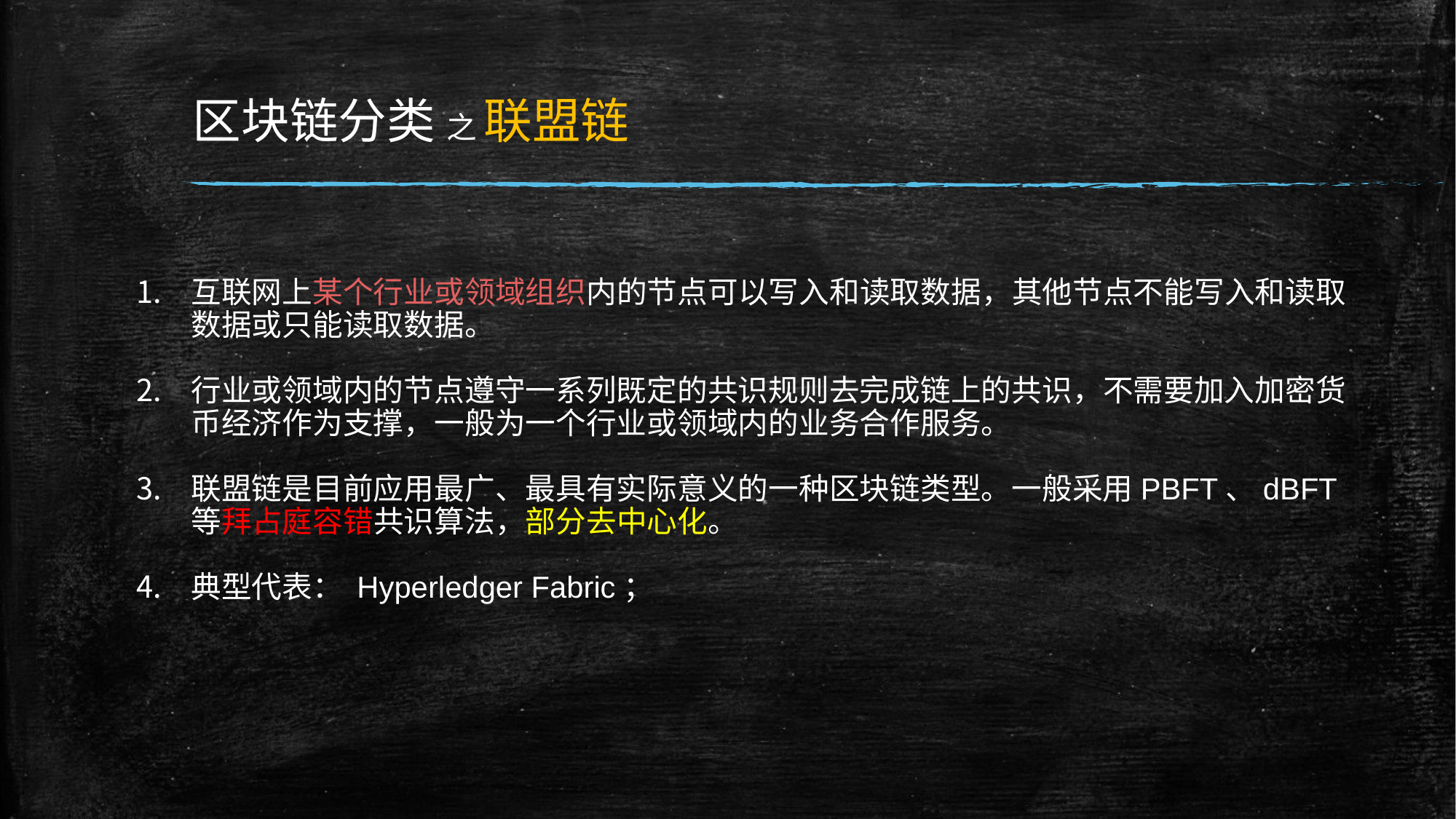

# 区块链分类 之 联盟链
互联网上某个行业或领域组织内的节点可以写入和读取数据，其他节点不能写入和读取数据或只能读取数据。

行业或领域内的节点遵守一系列既定的共识规则去完成链上的共识，不需要加入加密货币经济作为支撑，一般为一个行业或领域内的业务合作服务。

联盟链是目前应用最广、最具有实际意义的一种区块链类型。一般采用PBFT、dBFT等拜占庭容错共识算法，部分去中心化。

典型代表： Hyperledger Fabric；